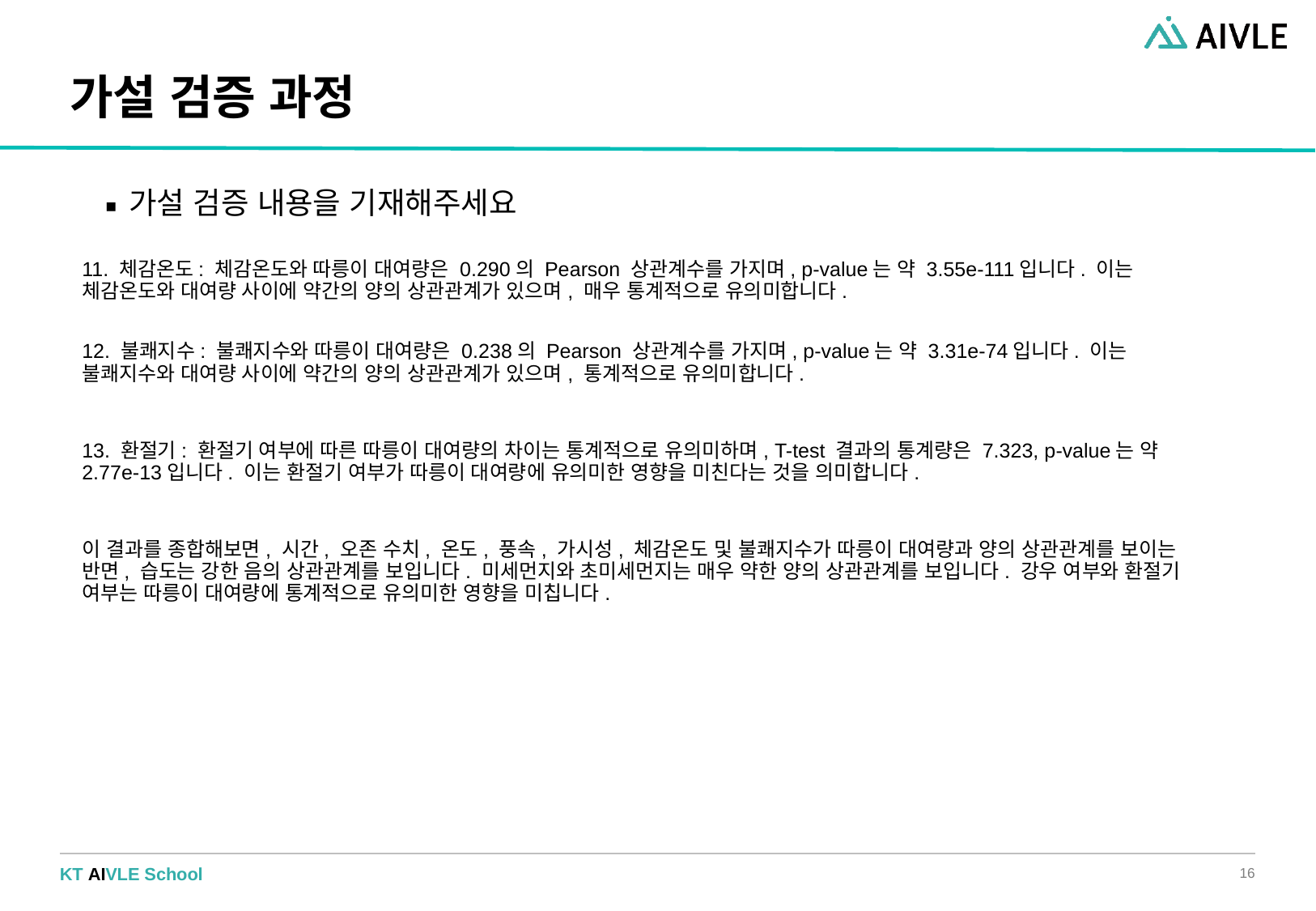

# 가설 검증 과정
가설 검증 내용을 기재해주세요
11. 체감온도: 체감온도와 따릉이 대여량은 0.290의 Pearson 상관계수를 가지며, p-value는 약 3.55e-111입니다. 이는 체감온도와 대여량 사이에 약간의 양의 상관관계가 있으며, 매우 통계적으로 유의미합니다.
12. 불쾌지수: 불쾌지수와 따릉이 대여량은 0.238의 Pearson 상관계수를 가지며, p-value는 약 3.31e-74입니다. 이는 불쾌지수와 대여량 사이에 약간의 양의 상관관계가 있으며, 통계적으로 유의미합니다.

13. 환절기: 환절기 여부에 따른 따릉이 대여량의 차이는 통계적으로 유의미하며, T-test 결과의 통계량은 7.323, p-value는 약 2.77e-13입니다. 이는 환절기 여부가 따릉이 대여량에 유의미한 영향을 미친다는 것을 의미합니다.

이 결과를 종합해보면, 시간, 오존 수치, 온도, 풍속, 가시성, 체감온도 및 불쾌지수가 따릉이 대여량과 양의 상관관계를 보이는 반면, 습도는 강한 음의 상관관계를 보입니다. 미세먼지와 초미세먼지는 매우 약한 양의 상관관계를 보입니다. 강우 여부와 환절기 여부는 따릉이 대여량에 통계적으로 유의미한 영향을 미칩니다.